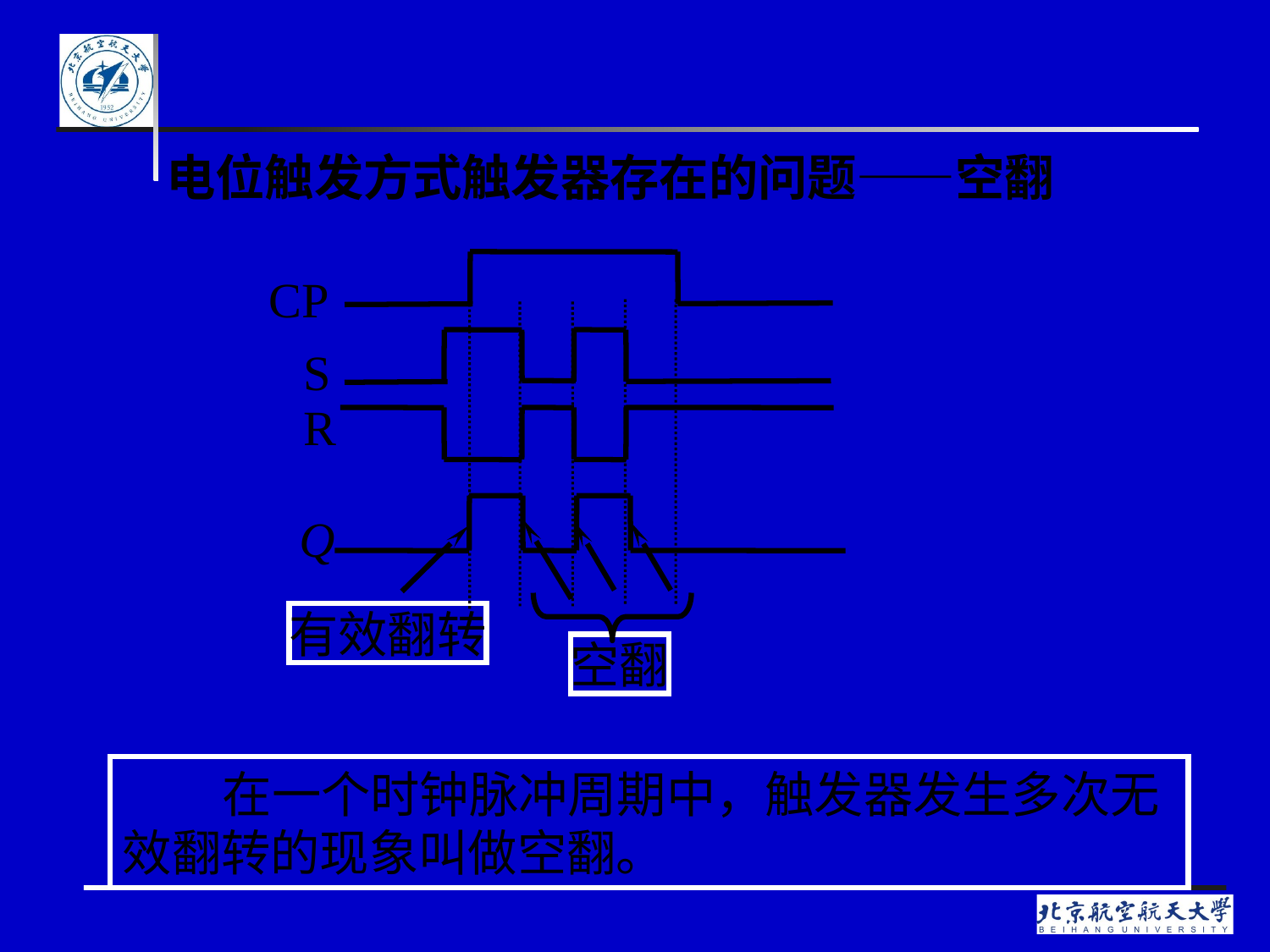

电位触发方式触发器存在的问题——空翻

CP

S

R

Q

有效翻转
空翻
        在一个时钟脉冲周期中，触发器发生多次无效翻转的现象叫做空翻。
18